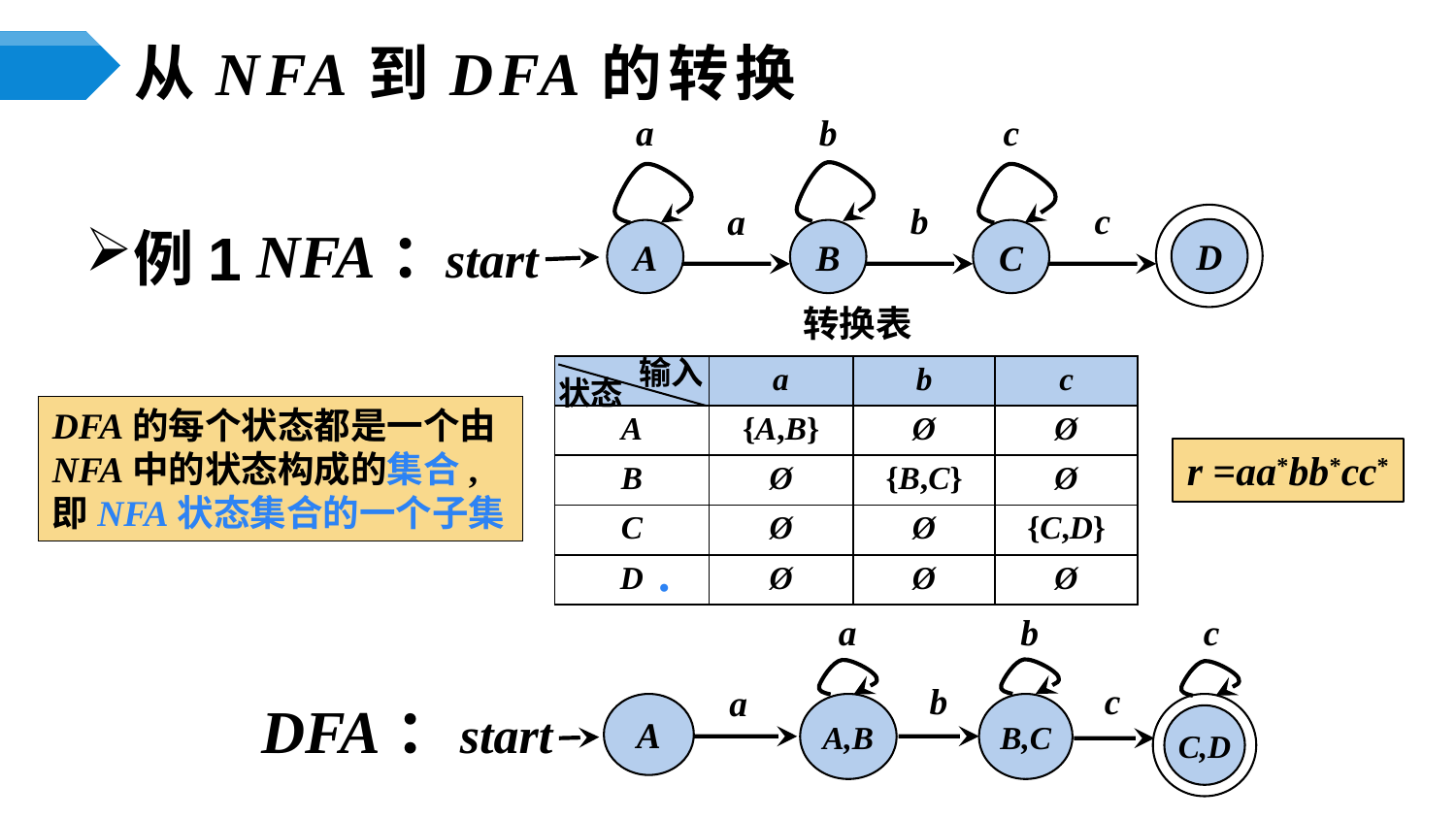

# 从NFA到DFA的转换
b
c
a

c
b
a

D
A
B
C

start

例1
NFA：
转换表
输入
状态
●
|  | a | b | c |
| --- | --- | --- | --- |
| A | {A,B} | Ø | Ø |
| B | Ø | {B,C} | Ø |
| C | Ø | Ø | {C,D} |
| D | Ø | Ø | Ø |
DFA的每个状态都是一个由NFA中的状态构成的集合,即NFA状态集合的一个子集
r =aa*bb*cc*
c

a

b

b
B,C

c

C,D

a
A,B

A
DFA：
start